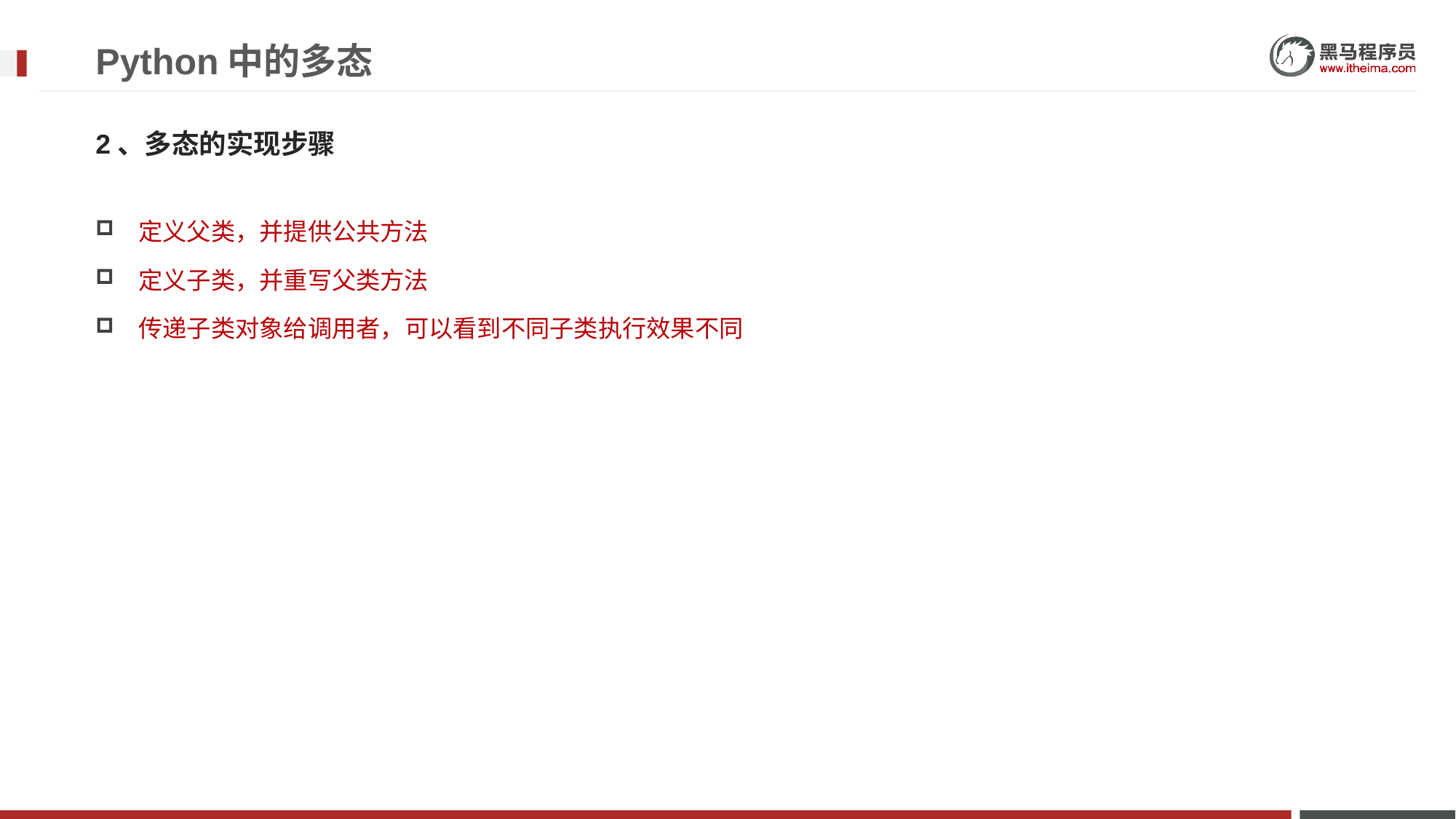

# Python中的多态
2、多态的实现步骤
定义父类，并提供公共方法
定义子类，并重写父类方法
传递子类对象给调用者，可以看到不同子类执行效果不同